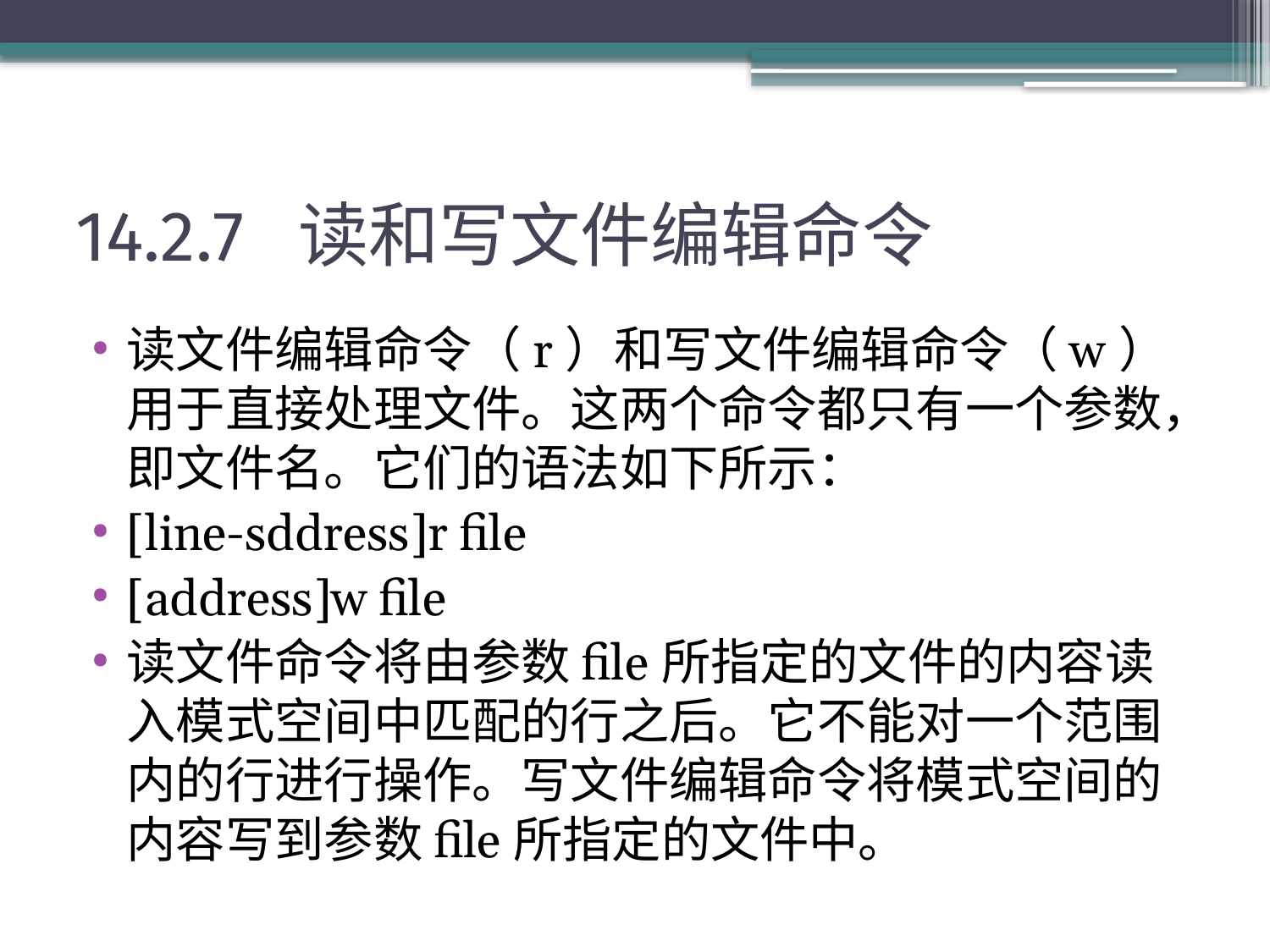

# 14.2.7  读和写文件编辑命令
读文件编辑命令（r）和写文件编辑命令（w）用于直接处理文件。这两个命令都只有一个参数，即文件名。它们的语法如下所示：
[line-sddress]r file
[address]w file
读文件命令将由参数file所指定的文件的内容读入模式空间中匹配的行之后。它不能对一个范围内的行进行操作。写文件编辑命令将模式空间的内容写到参数file所指定的文件中。